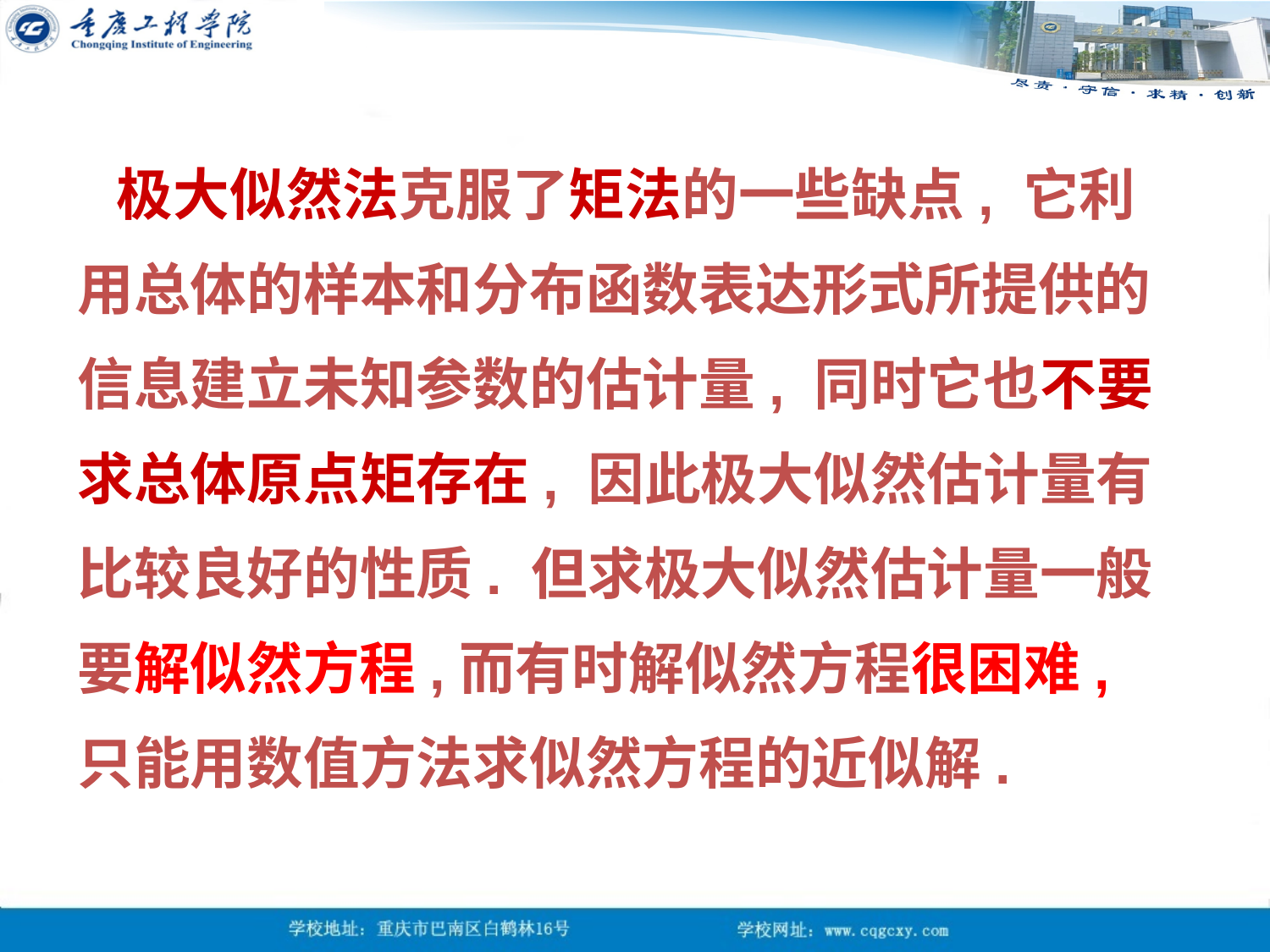

极大似然法克服了矩法的一些缺点, 它利用总体的样本和分布函数表达形式所提供的信息建立未知参数的估计量, 同时它也不要求总体原点矩存在, 因此极大似然估计量有比较良好的性质. 但求极大似然估计量一般要解似然方程,而有时解似然方程很困难, 只能用数值方法求似然方程的近似解.